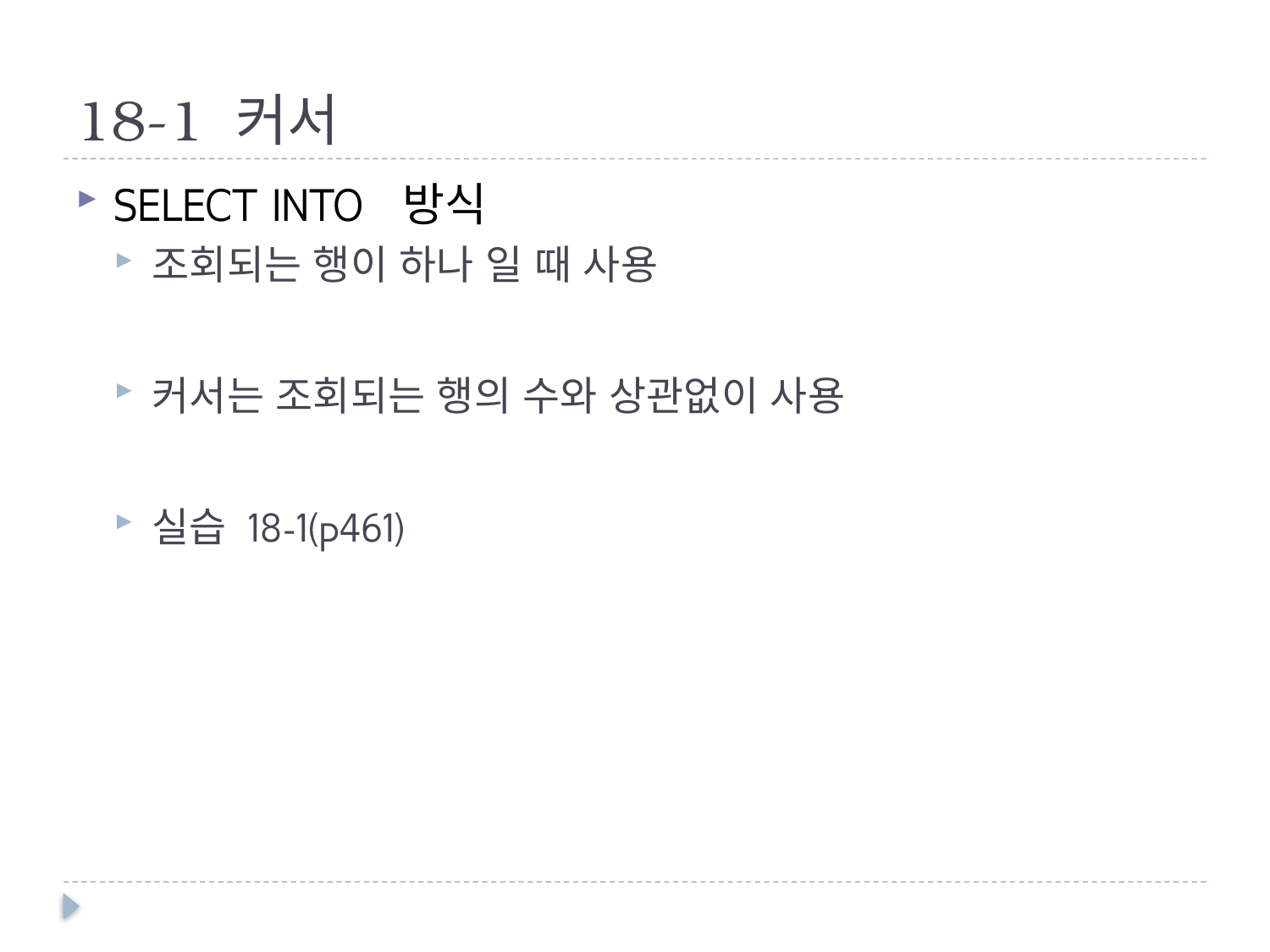

# 18-1 커서
SELECT INTO  방식
조회되는 행이 하나 일 때 사용

커서는 조회되는 행의 수와 상관없이 사용

실습 18-1(p461)